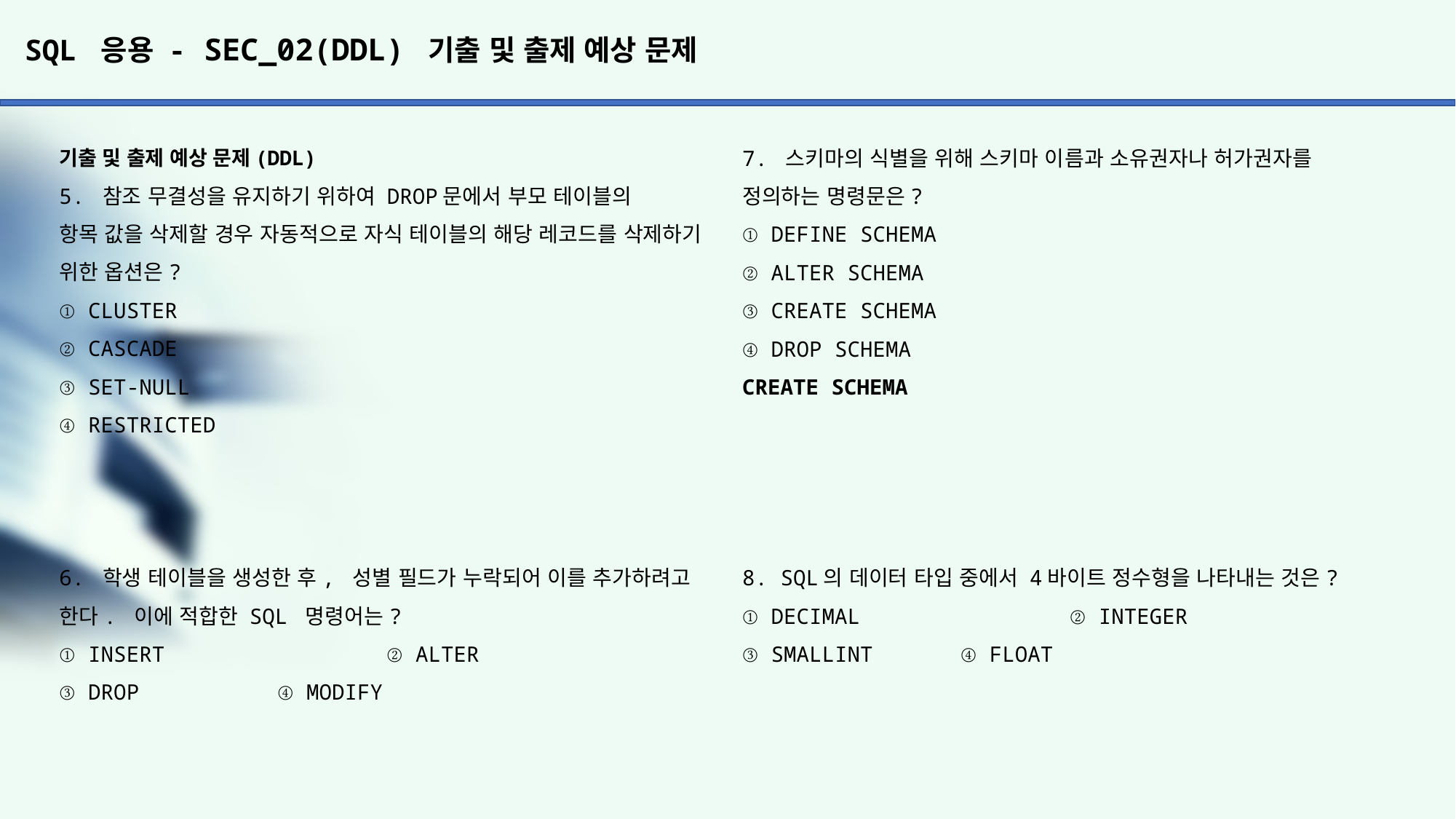

# SQL 응용 - SEC_02(DDL) 기출 및 출제 예상 문제
7. 스키마의 식별을 위해 스키마 이름과 소유권자나 허가권자를
정의하는 명령문은?
① DEFINE SCHEMA
② ALTER SCHEMA
③ CREATE SCHEMA
④ DROP SCHEMA
CREATE SCHEMA

8. SQL의 데이터 타입 중에서 4바이트 정수형을 나타내는 것은?
① DECIMAL		② INTEGER
③ SMALLINT	④ FLOAT
기출 및 출제 예상 문제(DDL)
5. 참조 무결성을 유지하기 위하여 DROP문에서 부모 테이블의
항목 값을 삭제할 경우 자동적으로 자식 테이블의 해당 레코드를 삭제하기 위한 옵션은?
① CLUSTER
② CASCADE
③ SET-NULL
④ RESTRICTED

6. 학생 테이블을 생성한 후, 성별 필드가 누락되어 이를 추가하려고 한다. 이에 적합한 SQL 명령어는?
① INSERT 		② ALTER
③ DROP 		④ MODIFY